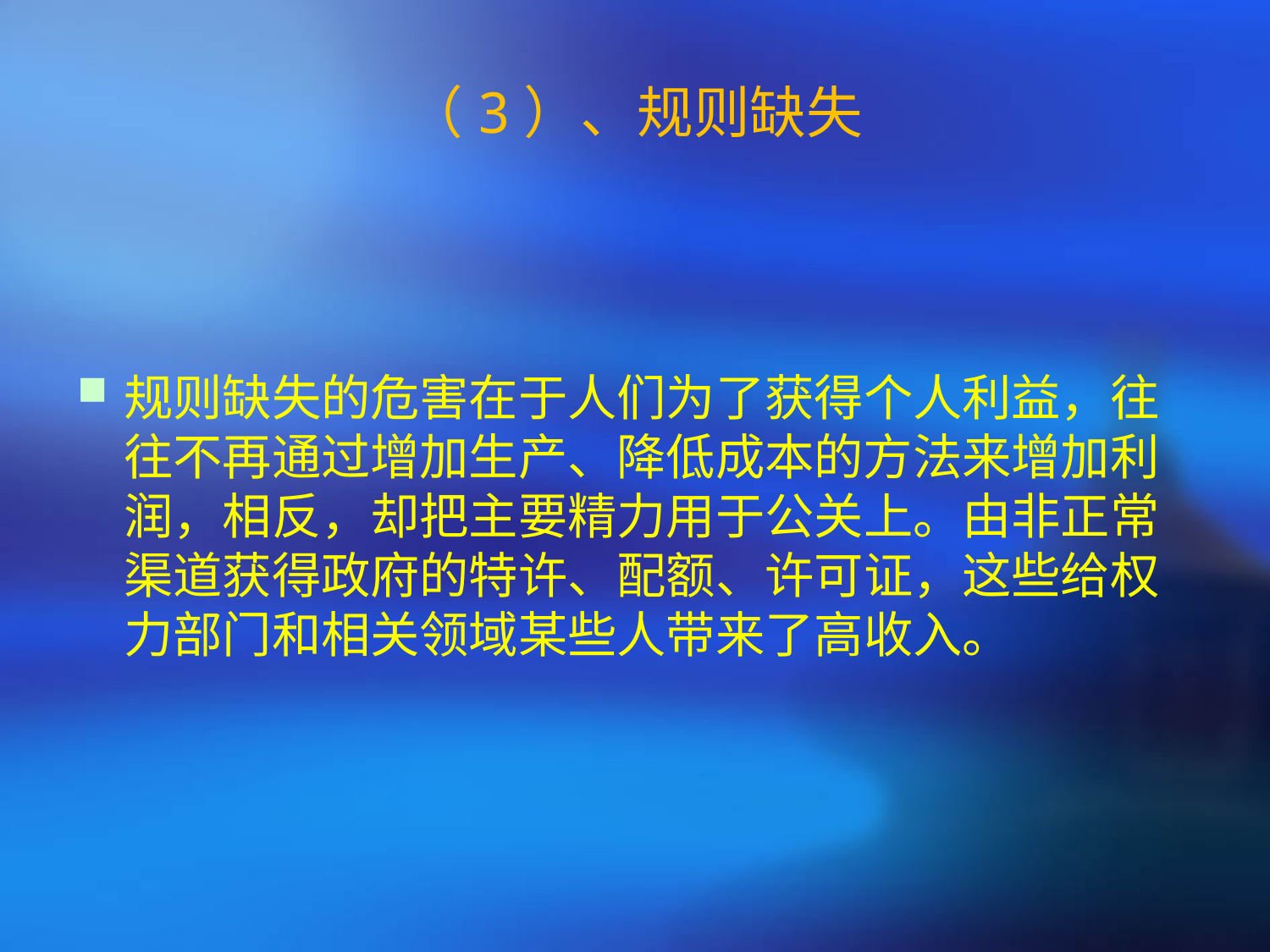

# （3）、规则缺失

规则缺失的危害在于人们为了获得个人利益，往往不再通过增加生产、降低成本的方法来增加利润，相反，却把主要精力用于公关上。由非正常渠道获得政府的特许、配额、许可证，这些给权力部门和相关领域某些人带来了高收入。